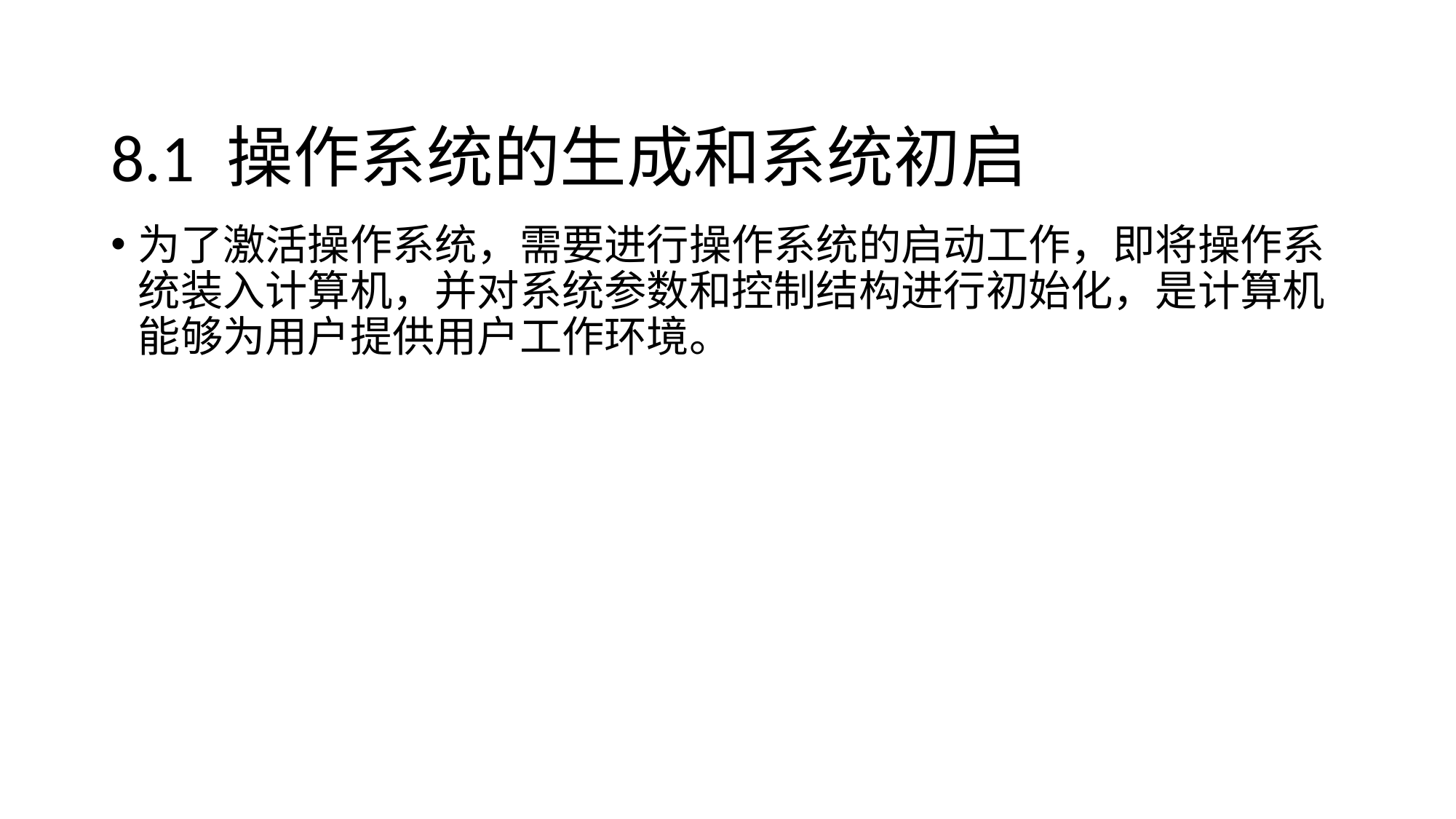

# 8.1 操作系统的生成和系统初启
为了激活操作系统，需要进行操作系统的启动工作，即将操作系统装入计算机，并对系统参数和控制结构进行初始化，是计算机能够为用户提供用户工作环境。
1